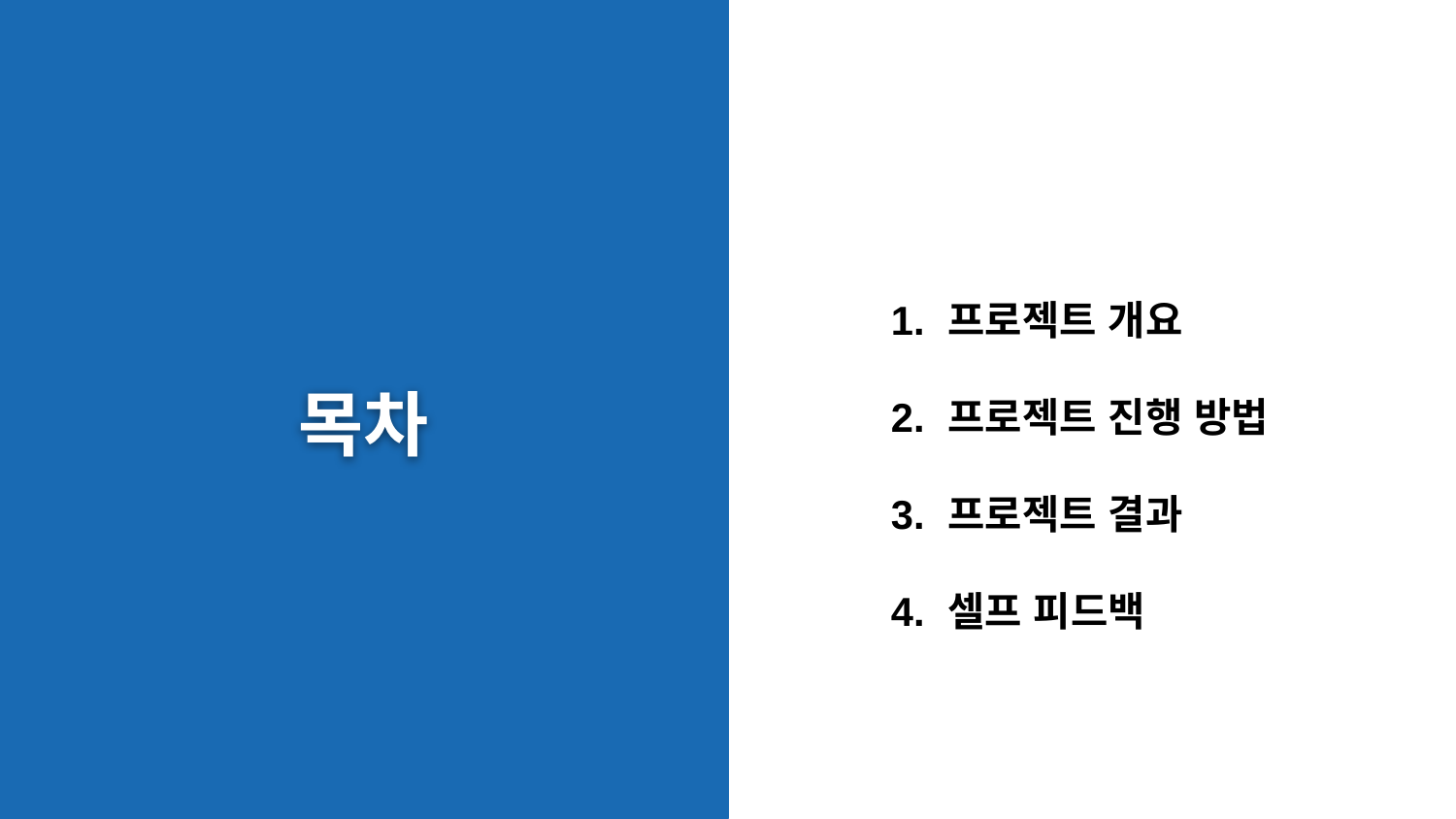

프로젝트 개요
프로젝트 진행 방법
프로젝트 결과
셀프 피드백
목차